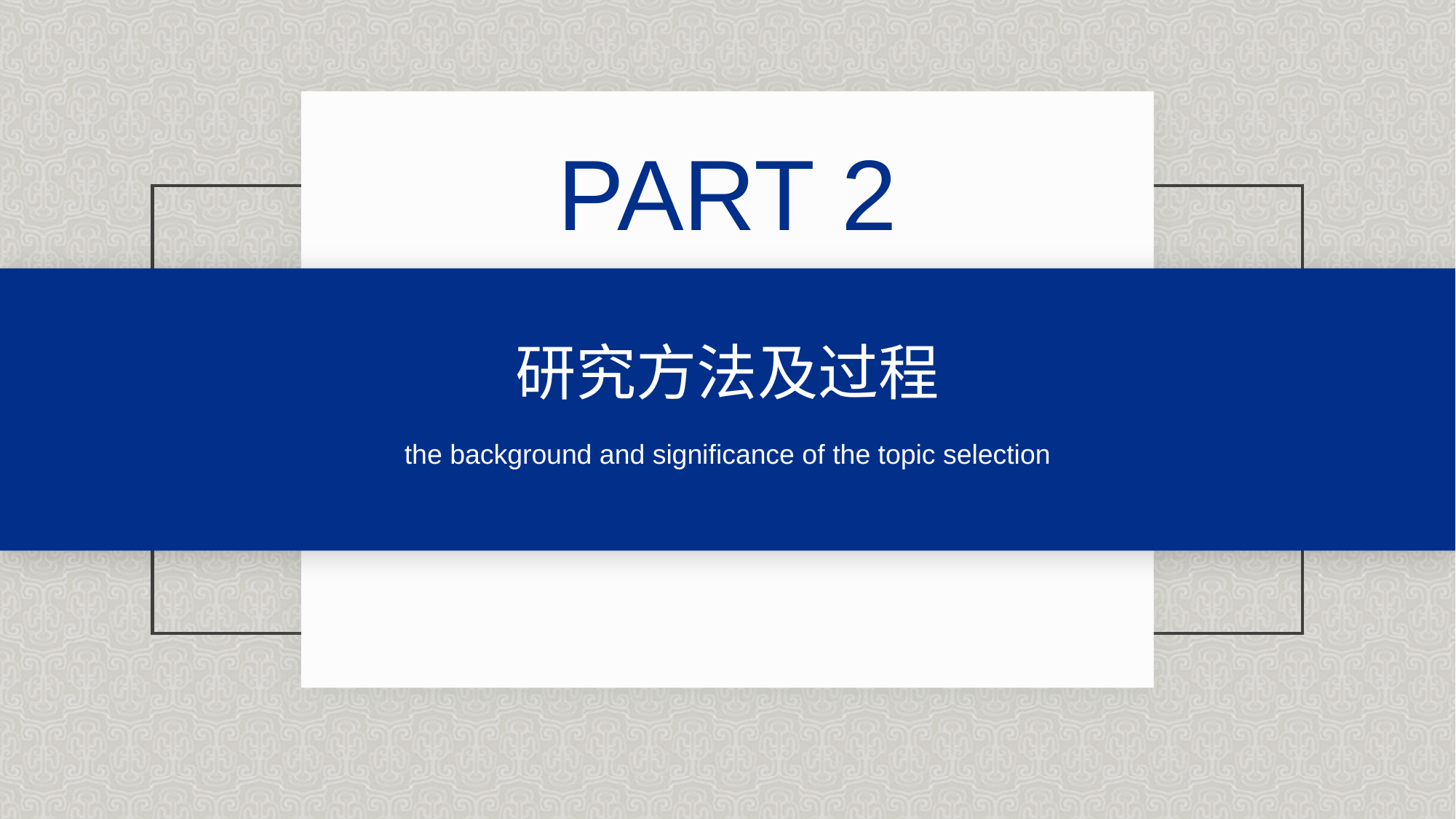

PART 2

研究方法及过程
the background and significance of the topic selection